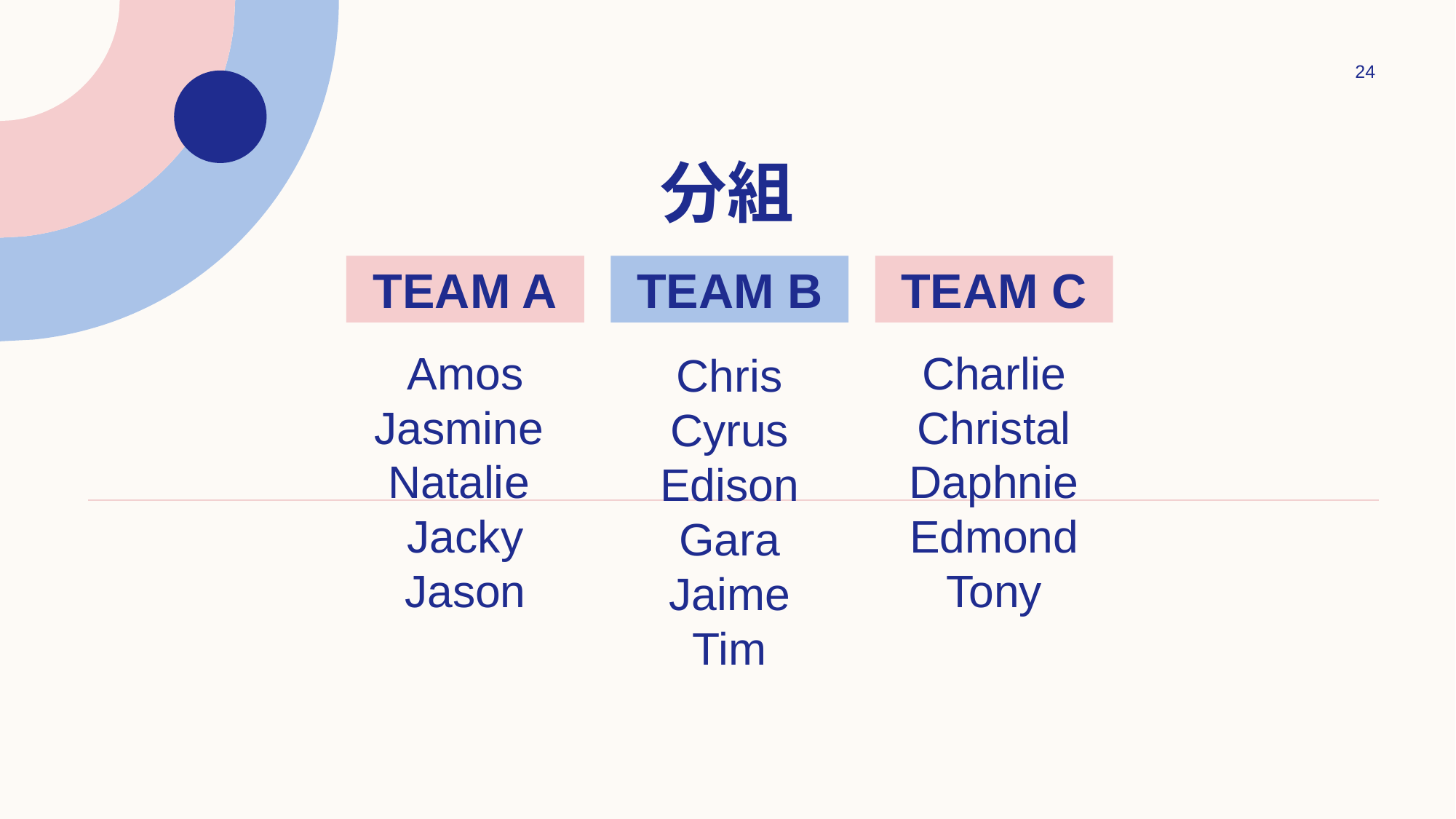

24
# 分組
Team a
Team b
Team c
Amos
Jasmine
Natalie
Jacky
Jason
Charlie
Christal
Daphnie
Edmond
Tony
Chris
Cyrus
Edison
Gara
Jaime
Tim